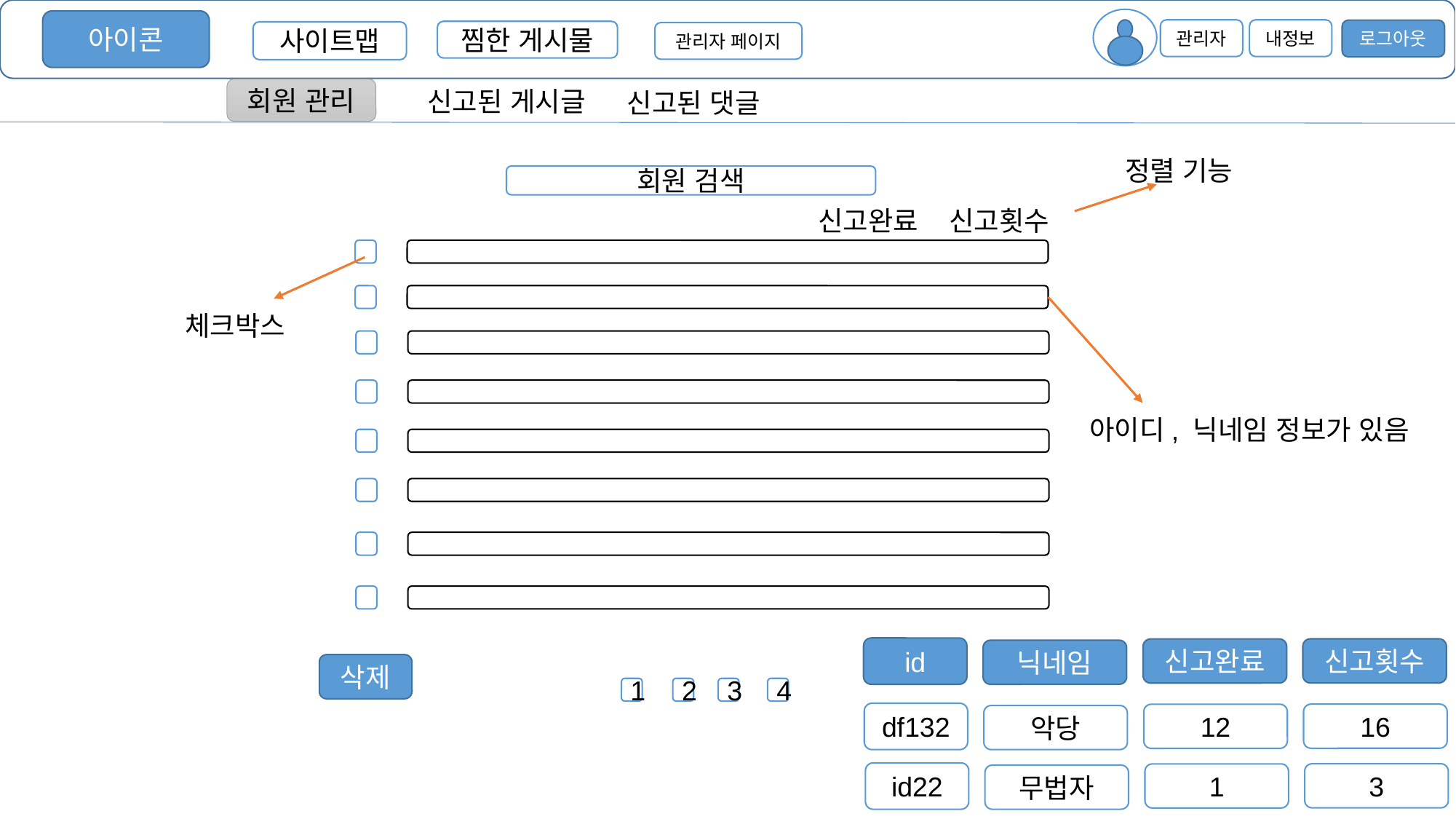

아이콘
관리자
내정보

로그아웃
찜한 게시물
사이트맵
관리자 페이지

회원 관리
신고된 게시글
신고된 댓글
정렬 기능
회원 검색
신고완료    신고횟수

체크박스

아이디, 닉네임 정보가 있음

id
신고횟수
신고완료
닉네임
삭제
1
2
3
4
df132
16
12
악당
id22
3
1
무법자